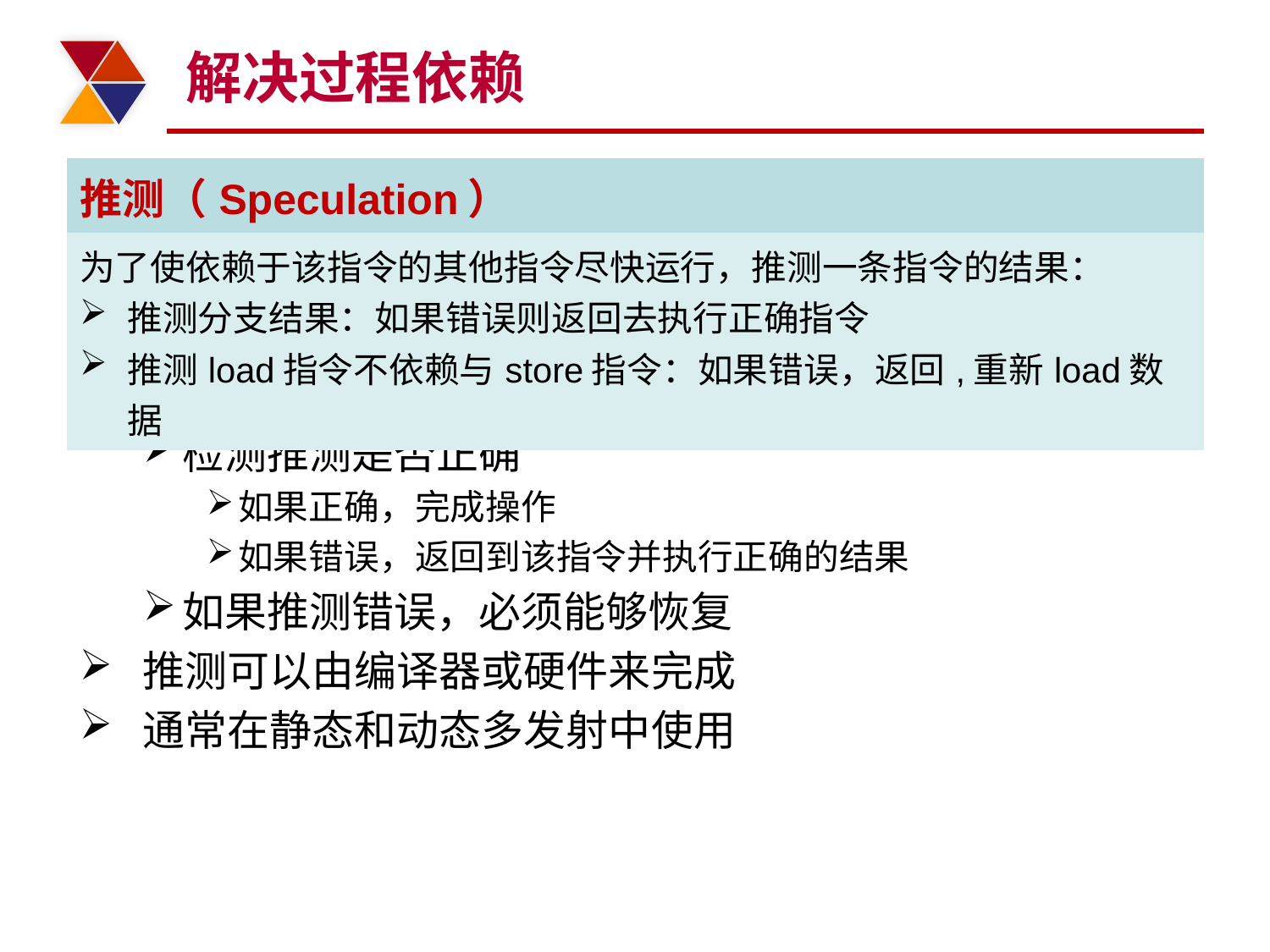

# 解决过程依赖
| 推测（Speculation） |
| --- |
| 为了使依赖于该指令的其他指令尽快运行，推测一条指令的结果： 推测分支结果：如果错误则返回去执行正确指令 推测load指令不依赖与store指令：如果错误，返回,重新load数据 |
必须有以下机制支持推测技术：
检测推测是否正确
如果正确，完成操作
如果错误，返回到该指令并执行正确的结果
如果推测错误，必须能够恢复
推测可以由编译器或硬件来完成
通常在静态和动态多发射中使用